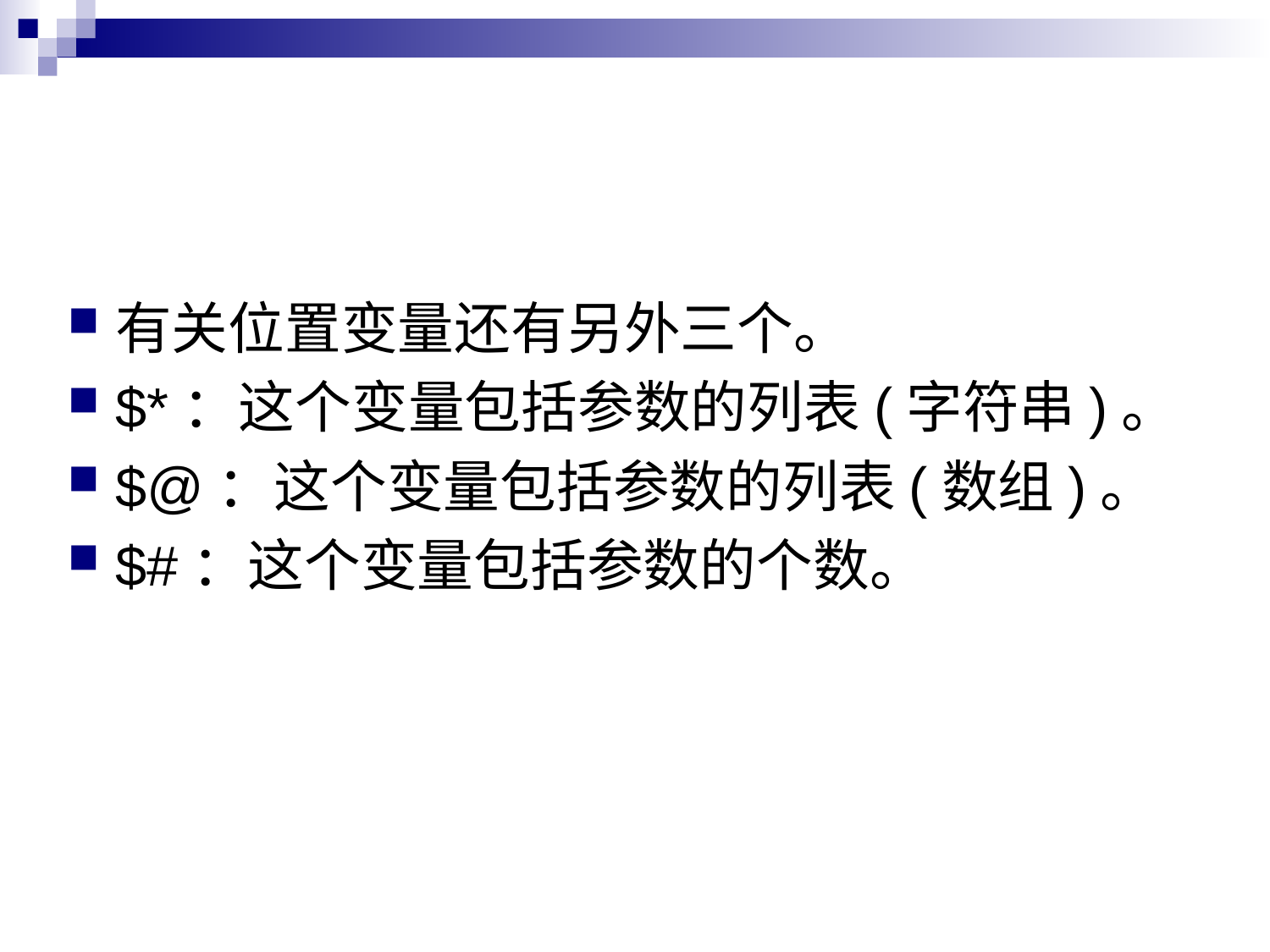

#
有关位置变量还有另外三个。
$*：这个变量包括参数的列表(字符串)。
$@：这个变量包括参数的列表(数组)。
$#：这个变量包括参数的个数。